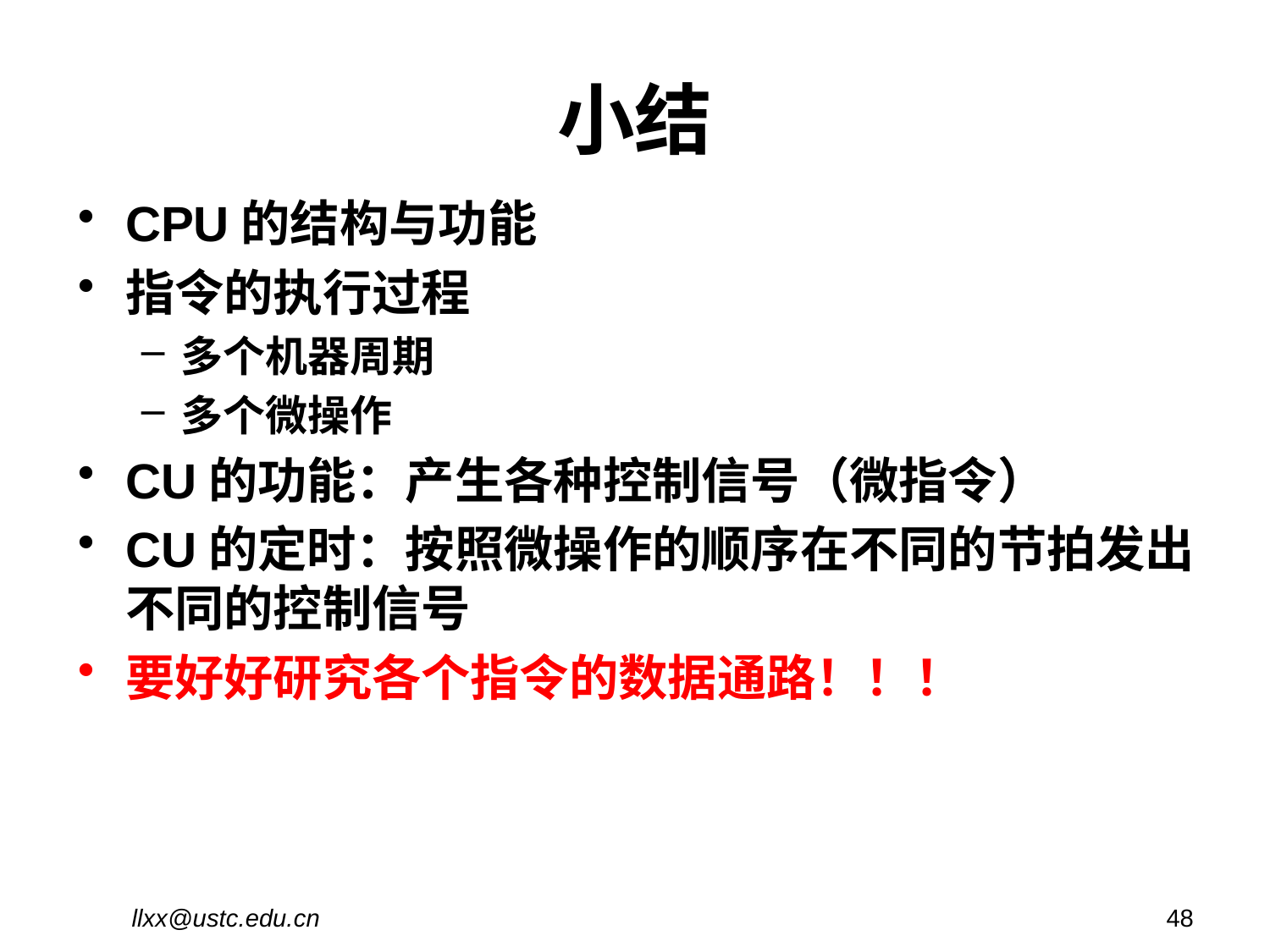

# 小结
CPU的结构与功能
指令的执行过程
多个机器周期
多个微操作
CU的功能：产生各种控制信号（微指令）
CU的定时：按照微操作的顺序在不同的节拍发出不同的控制信号
要好好研究各个指令的数据通路！！！
llxx@ustc.edu.cn
48